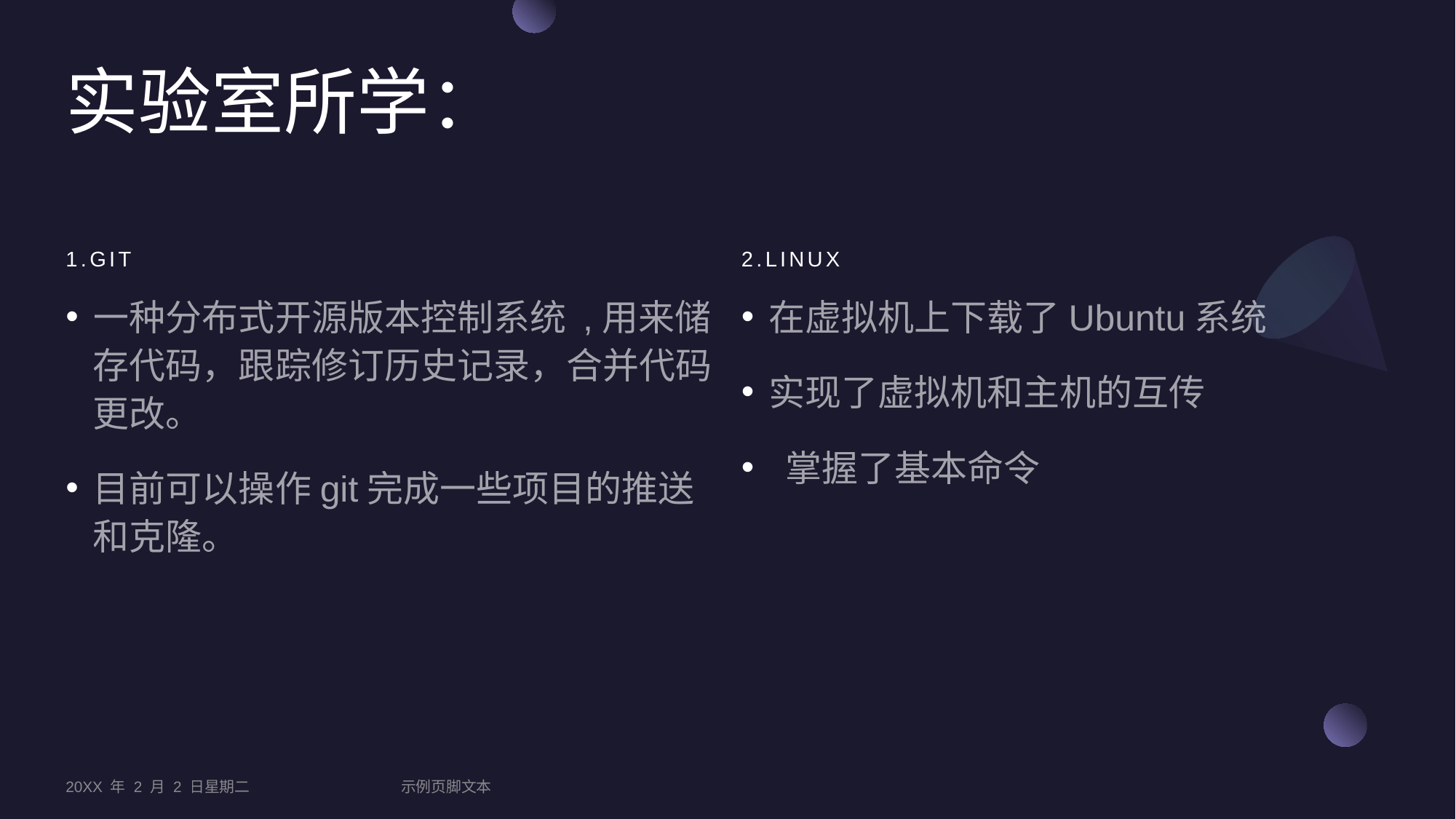

# 实验室所学：
1.git
2.linux

在虚拟机上下载了Ubuntu系统
实现了虚拟机和主机的互传
 掌握了基本命令

一种分布式开源版本控制系统 ,用来储存代码，跟踪修订历史记录，合并代码更改。
目前可以操作git完成一些项目的推送和克隆。

20XX 年 2 月 2 日星期二
示例页脚文本
3